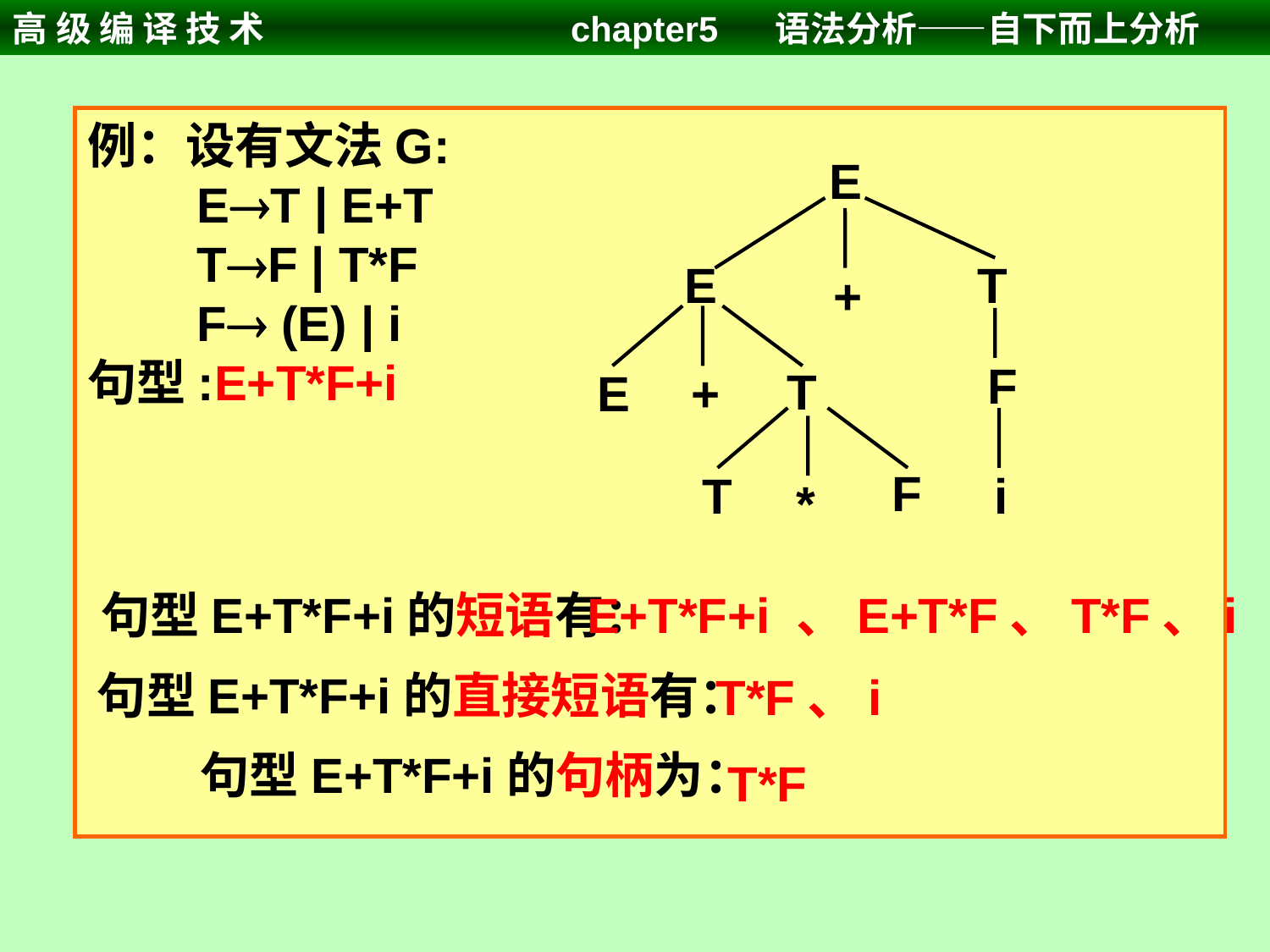

例：设有文法G:
        E→T | E+T
        T→F | T*F
        F→ (E) | i
句型:E+T*F+i

E

E
T
+

F
T
E
+

F
T
i
*
句型E+T*F+i的短语有：
E+T*F+i 、E+T*F、T*F、i
句型E+T*F+i的直接短语有：
T*F、i
句型E+T*F+i的句柄为：
T*F